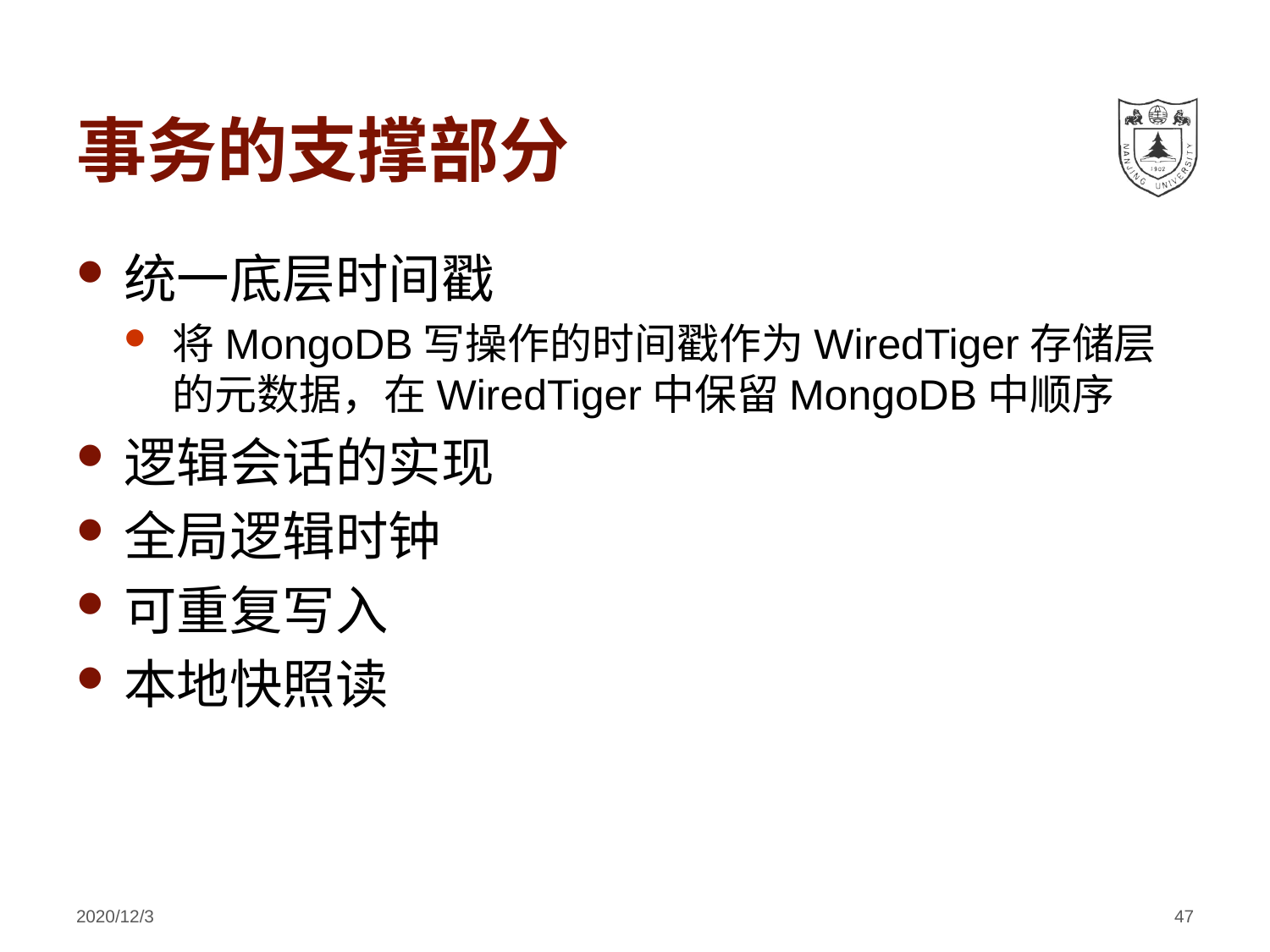

# 事务的支撑部分
统一底层时间戳
将MongoDB写操作的时间戳作为WiredTiger存储层的元数据，在WiredTiger中保留MongoDB中顺序
逻辑会话的实现
全局逻辑时钟
可重复写入
本地快照读

2020/12/3

47